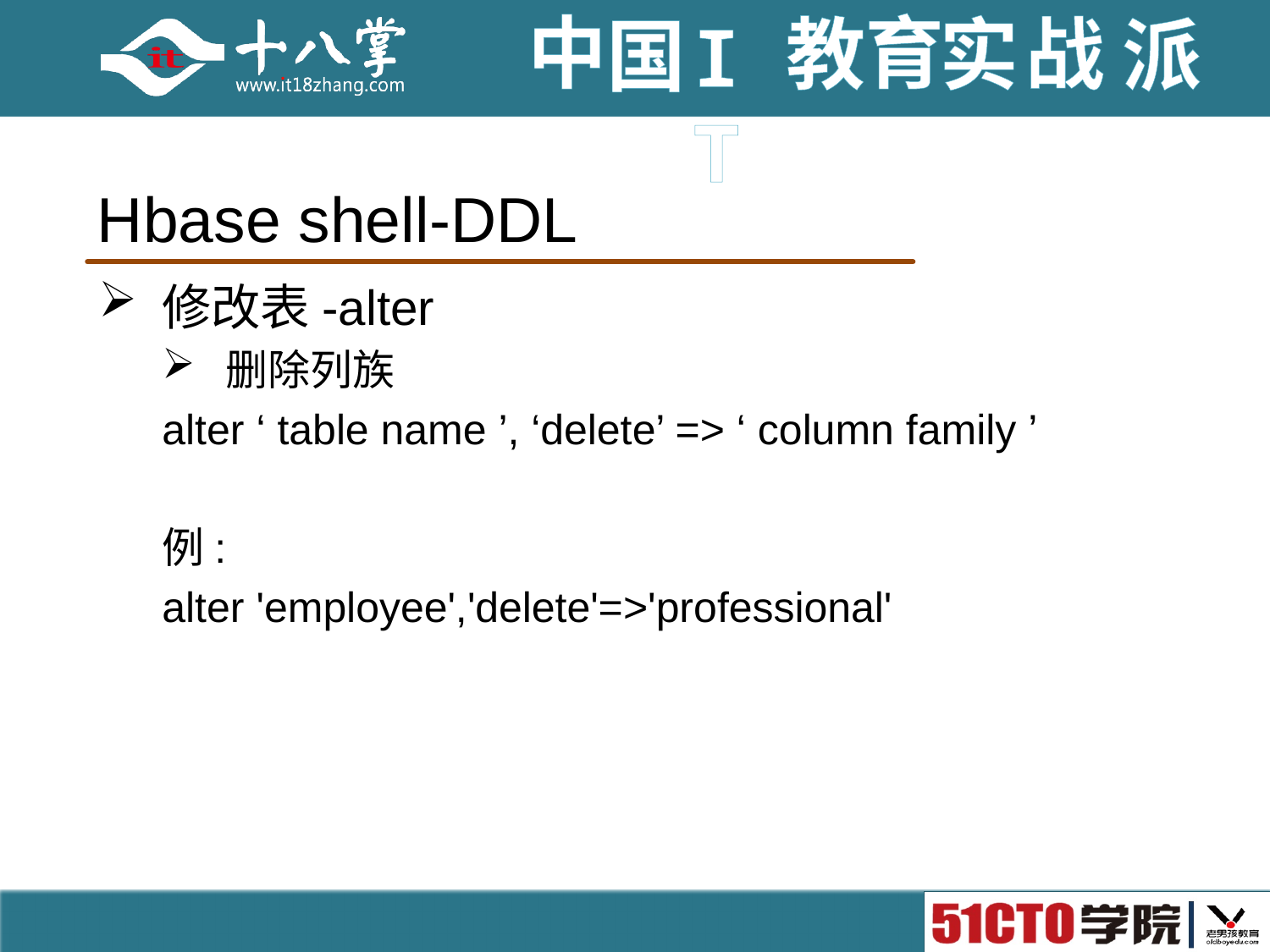

# Hbase shell-DDL
修改表-alter
删除列族
alter ‘ table name ’, ‘delete’ => ‘ column family ’

例:
alter 'employee','delete'=>'professional'